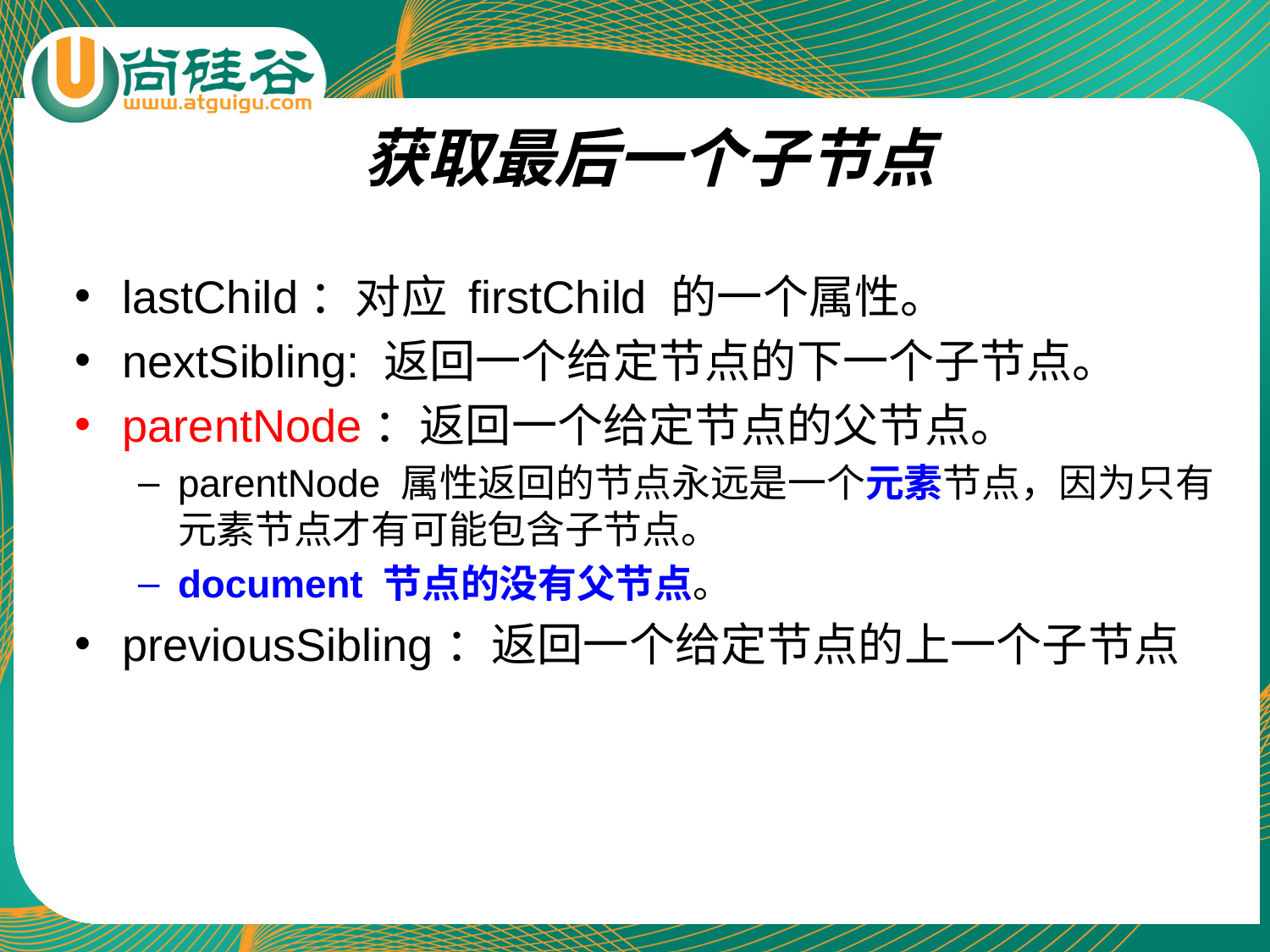

# 获取最后一个子节点
lastChild：对应 firstChild 的一个属性。
nextSibling: 返回一个给定节点的下一个子节点。
parentNode：返回一个给定节点的父节点。
parentNode 属性返回的节点永远是一个元素节点，因为只有元素节点才有可能包含子节点。
document 节点的没有父节点。
previousSibling：返回一个给定节点的上一个子节点